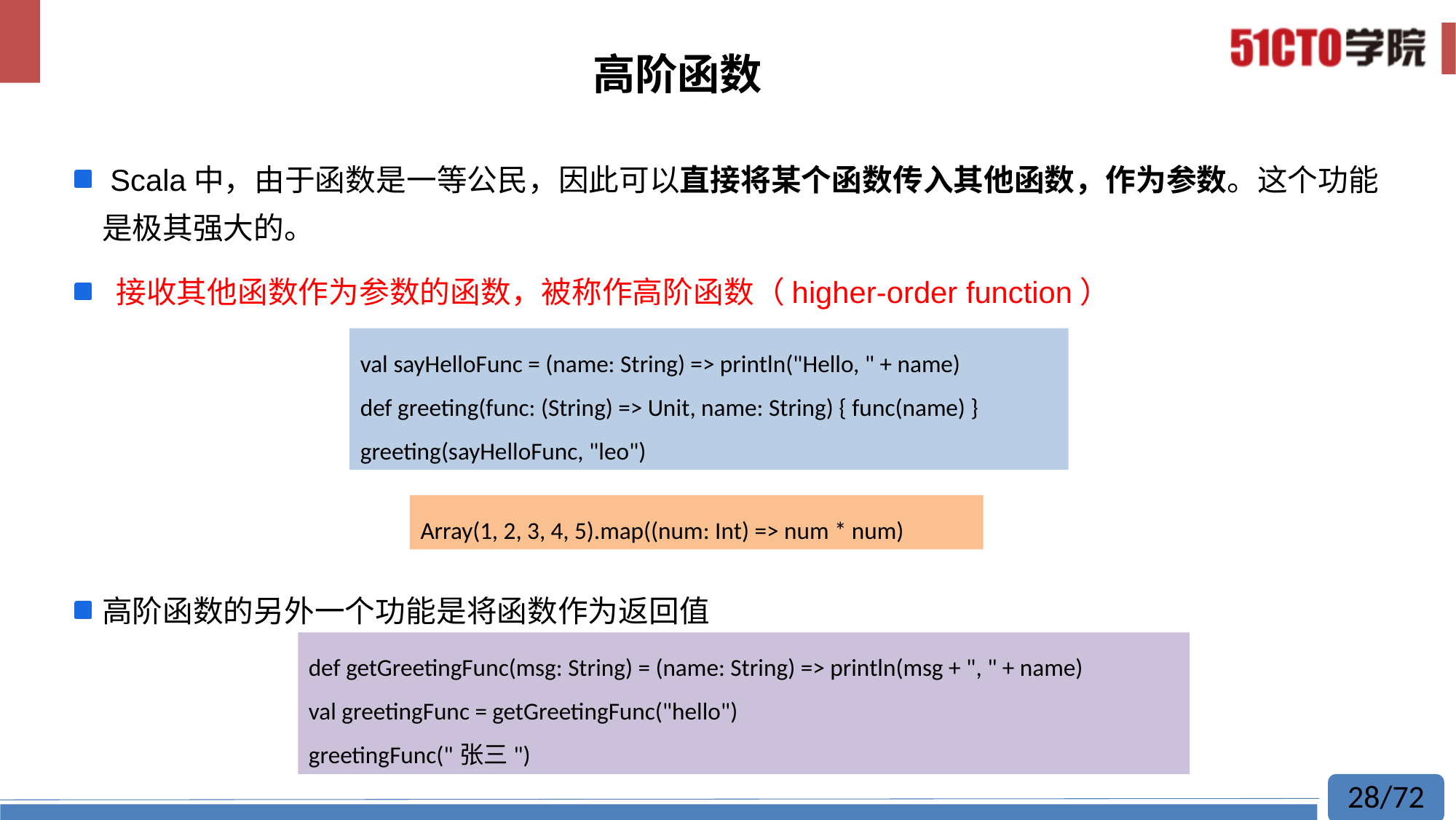

# 高阶函数
 Scala中，由于函数是一等公民，因此可以直接将某个函数传入其他函数，作为参数。这个功能是极其强大的。
 接收其他函数作为参数的函数，被称作高阶函数（higher-order function）

高阶函数的另外一个功能是将函数作为返回值

val sayHelloFunc = (name: String) => println("Hello, " + name)
def greeting(func: (String) => Unit, name: String) { func(name) }
greeting(sayHelloFunc, "leo")
Array(1, 2, 3, 4, 5).map((num: Int) => num * num)
def getGreetingFunc(msg: String) = (name: String) => println(msg + ", " + name)
val greetingFunc = getGreetingFunc("hello")
greetingFunc("张三")